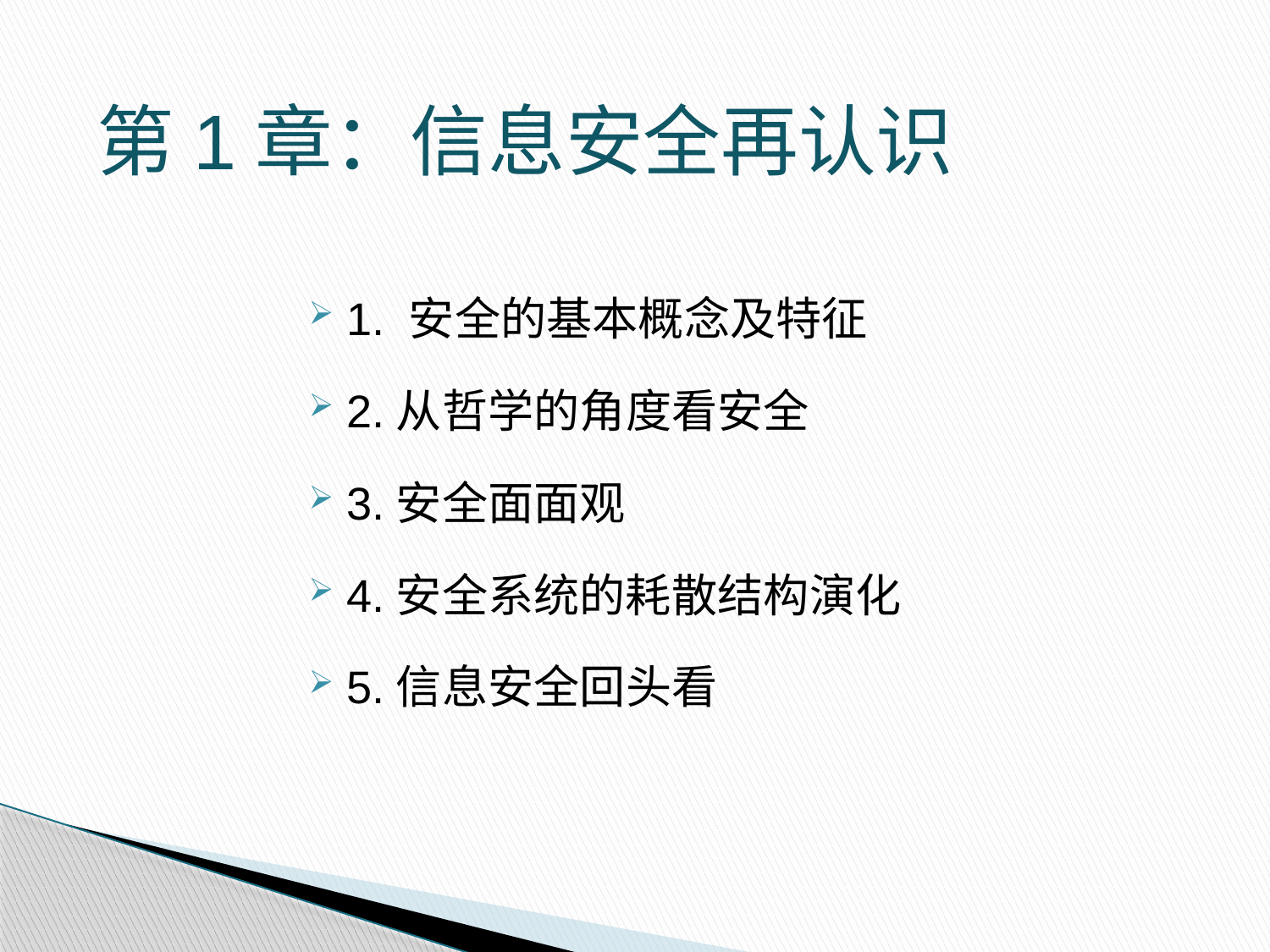

第1章：信息安全再认识
1. 安全的基本概念及特征
2.从哲学的角度看安全
3.安全面面观
4.安全系统的耗散结构演化
5.信息安全回头看